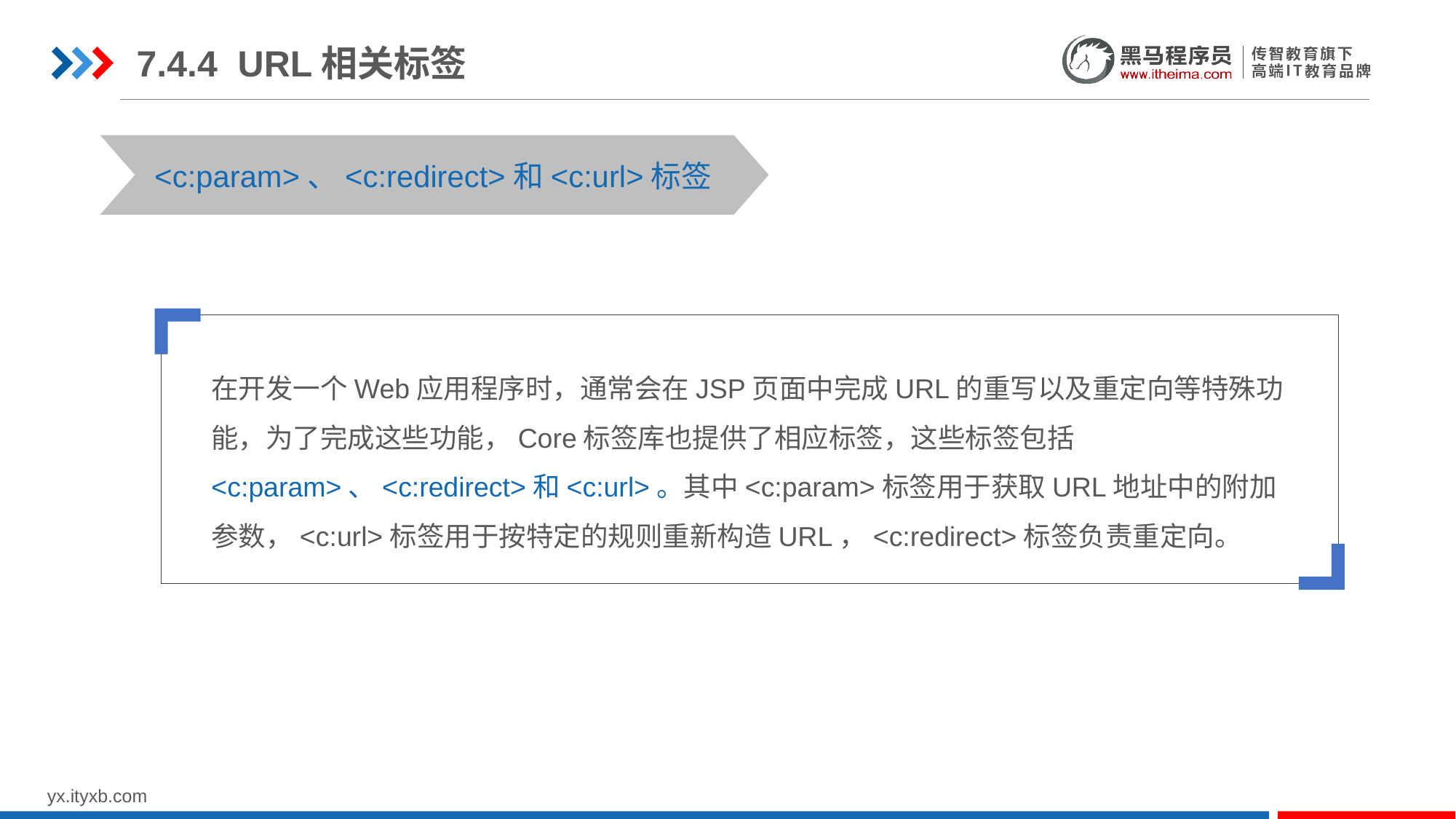

7.4.4  URL相关标签

<c:param>、<c:redirect>和<c:url>标签

在开发一个Web应用程序时，通常会在JSP页面中完成URL的重写以及重定向等特殊功能，为了完成这些功能，Core标签库也提供了相应标签，这些标签包括<c:param>、<c:redirect>和<c:url>。其中<c:param>标签用于获取URL地址中的附加参数，<c:url>标签用于按特定的规则重新构造URL，<c:redirect>标签负责重定向。